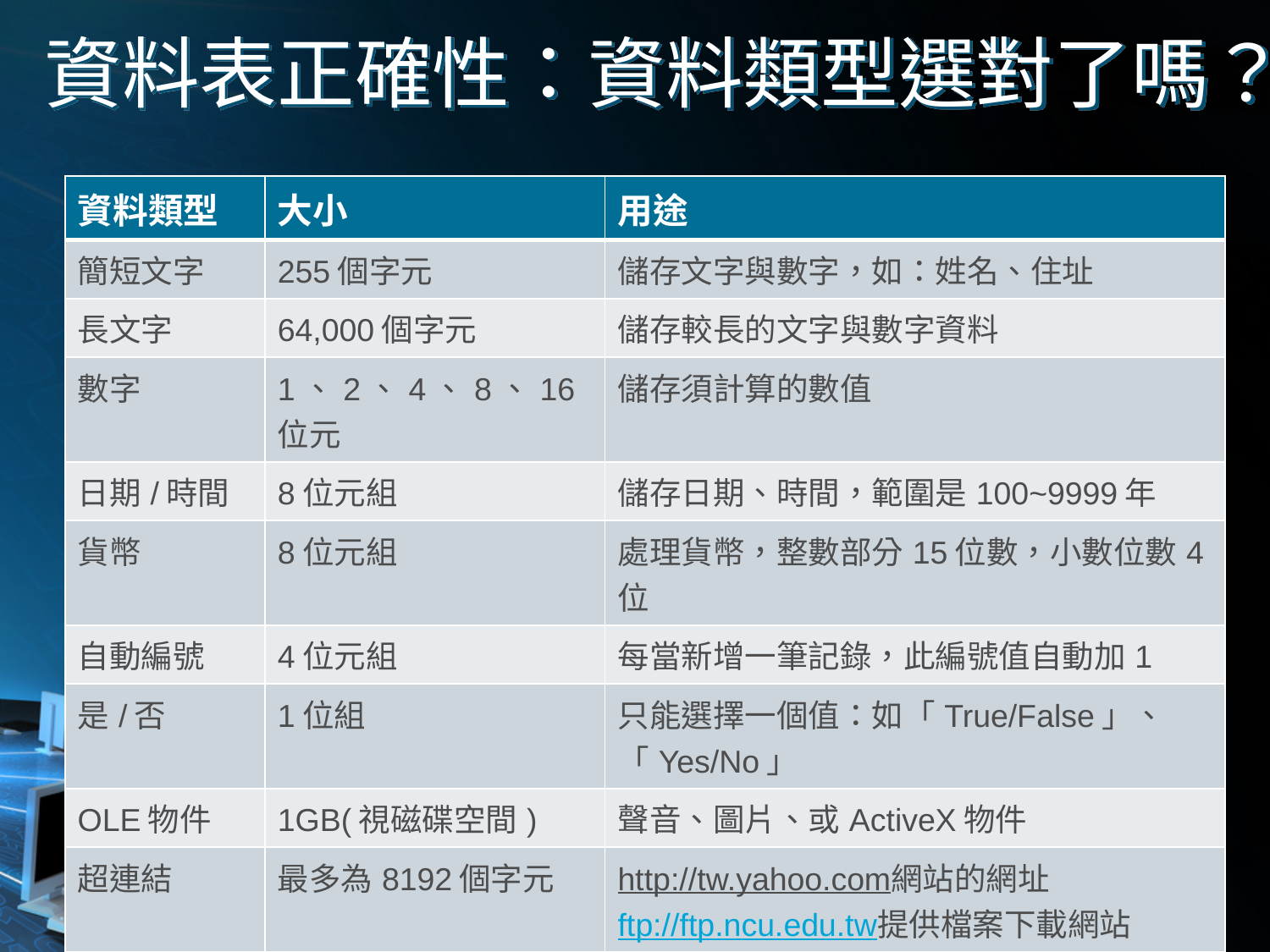

# 資料表正確性：資料類型選對了嗎？
| 資料類型 | 大小 | 用途 |
| --- | --- | --- |
| 簡短文字 | 255個字元 | 儲存文字與數字，如：姓名、住址 |
| 長文字 | 64,000個字元 | 儲存較長的文字與數字資料 |
| 數字 | 1、2、4、8、16位元 | 儲存須計算的數值 |
| 日期/時間 | 8位元組 | 儲存日期、時間，範圍是100~9999年 |
| 貨幣 | 8位元組 | 處理貨幣，整數部分15位數，小數位數4位 |
| 自動編號 | 4位元組 | 每當新增一筆記錄，此編號值自動加1 |
| 是/否 | 1位組 | 只能選擇一個值：如「True/False」、「Yes/No」 |
| OLE物件 | 1GB(視磁碟空間) | 聲音、圖片、或ActiveX物件 |
| 超連結 | 最多為8192個字元 | http://tw.yahoo.com網站的網址 ftp://ftp.ncu.edu.tw提供檔案下載網站 |
| 附件 | 2GB | 以附件存放Office文件和二進位的多媒體 |